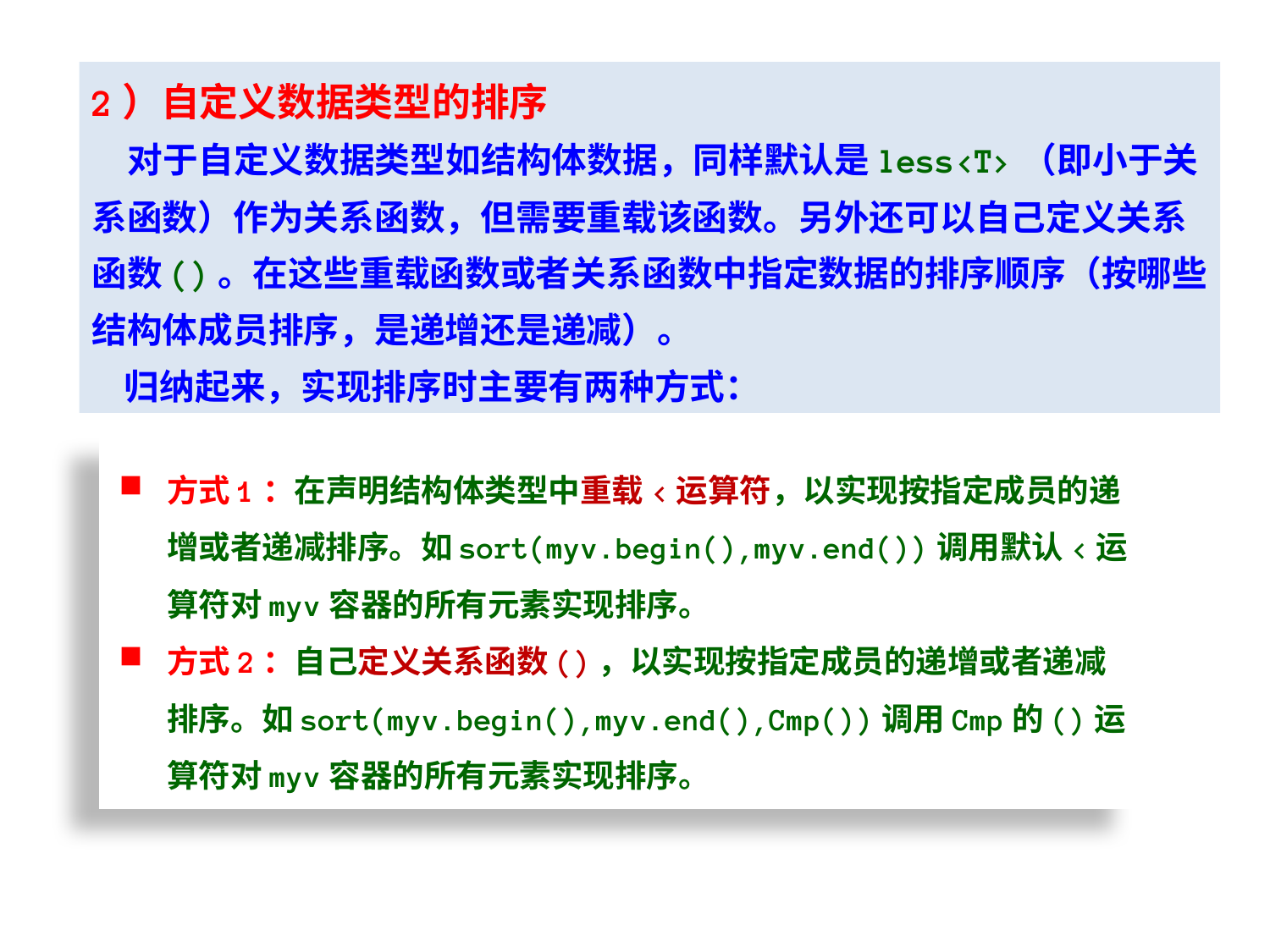

2）自定义数据类型的排序
   对于自定义数据类型如结构体数据，同样默认是less<T>（即小于关系函数）作为关系函数，但需要重载该函数。另外还可以自己定义关系函数()。在这些重载函数或者关系函数中指定数据的排序顺序（按哪些结构体成员排序，是递增还是递减）。
   归纳起来，实现排序时主要有两种方式：
方式1：在声明结构体类型中重载<运算符，以实现按指定成员的递增或者递减排序。如sort(myv.begin(),myv.end())调用默认<运算符对myv容器的所有元素实现排序。
方式2：自己定义关系函数()，以实现按指定成员的递增或者递减排序。如sort(myv.begin(),myv.end(),Cmp())调用Cmp的()运算符对myv容器的所有元素实现排序。